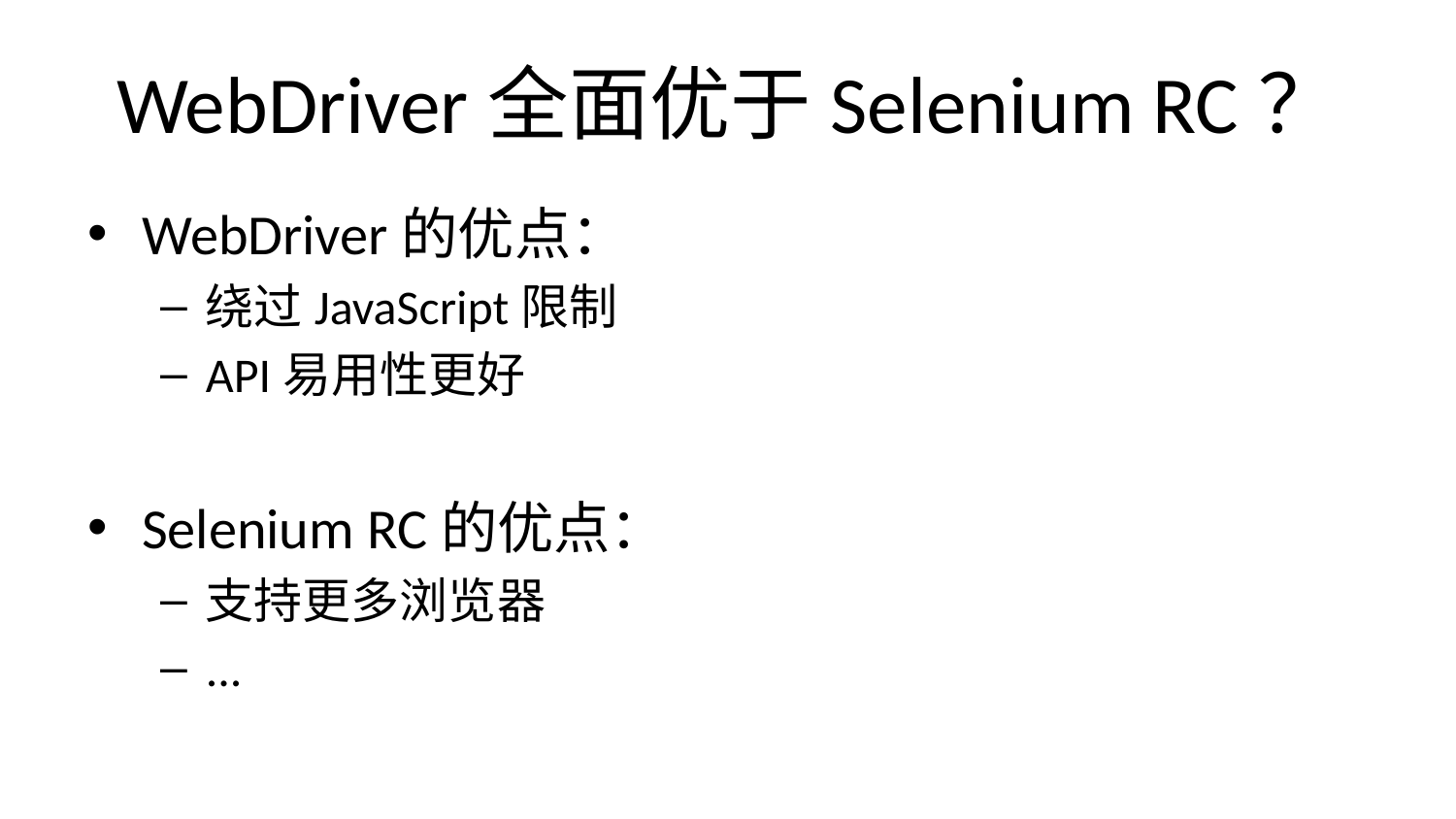

# WebDriver全面优于Selenium RC？
WebDriver的优点：
绕过JavaScript限制
API易用性更好

Selenium RC的优点：
支持更多浏览器
...